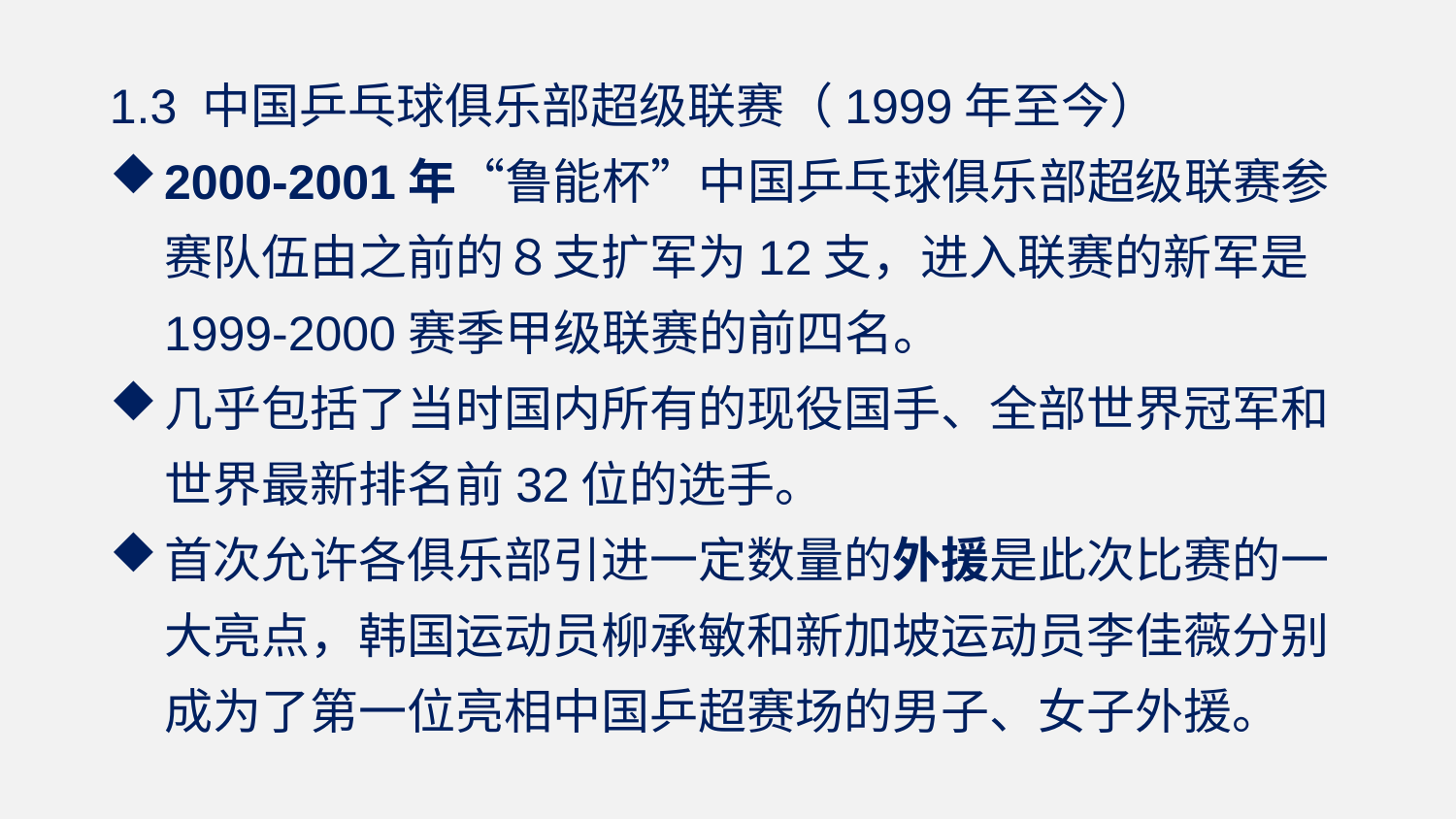

1.3 中国乒乓球俱乐部超级联赛（1999年至今）
2000-2001年“鲁能杯”中国乒乓球俱乐部超级联赛参赛队伍由之前的８支扩军为12支，进入联赛的新军是1999-2000赛季甲级联赛的前四名。
几乎包括了当时国内所有的现役国手、全部世界冠军和世界最新排名前32位的选手。
首次允许各俱乐部引进一定数量的外援是此次比赛的一大亮点，韩国运动员柳承敏和新加坡运动员李佳薇分别成为了第一位亮相中国乒超赛场的男子、女子外援。